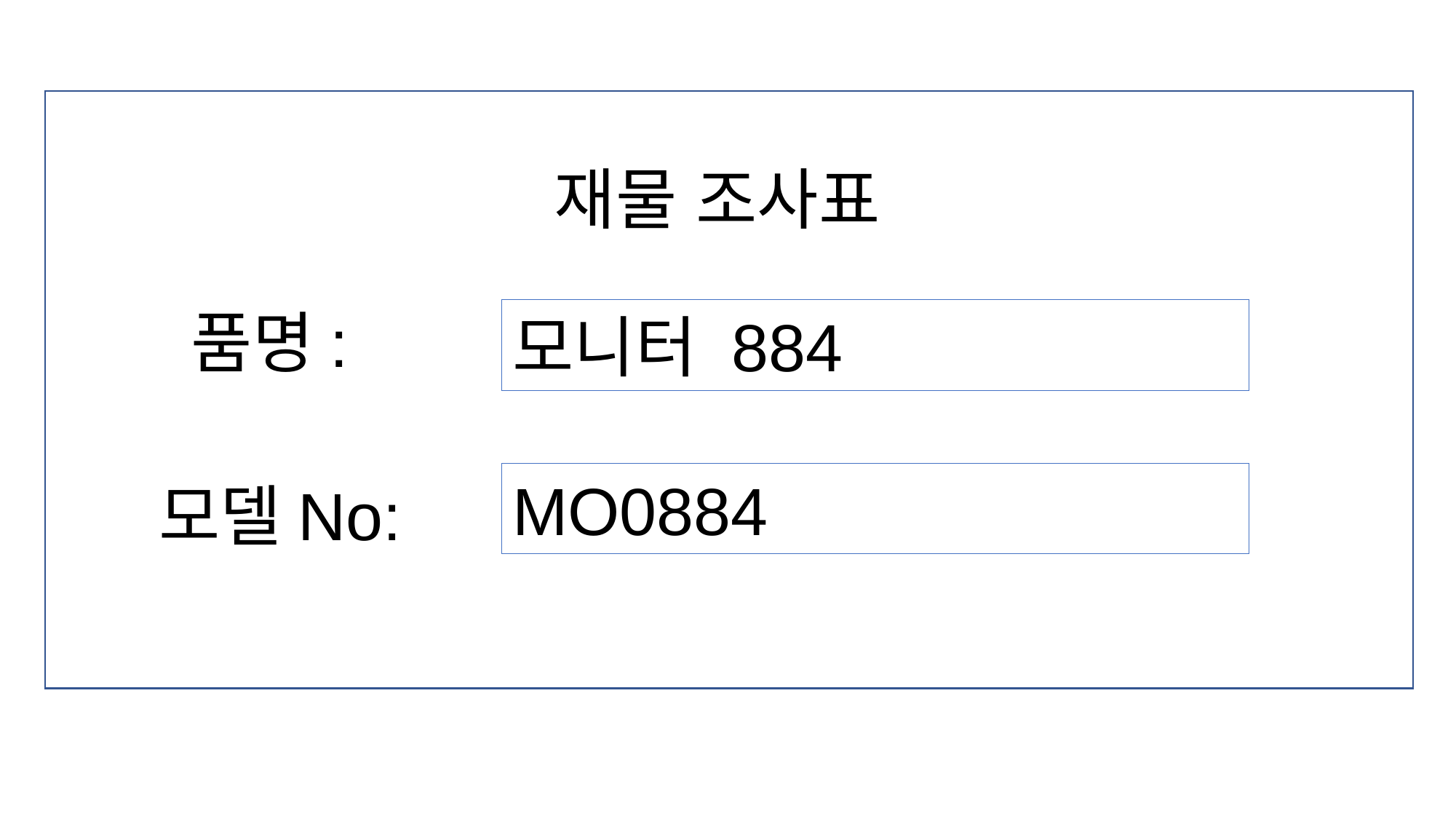

재물 조사표
품명:
모니터 884
MO0884
모델No: